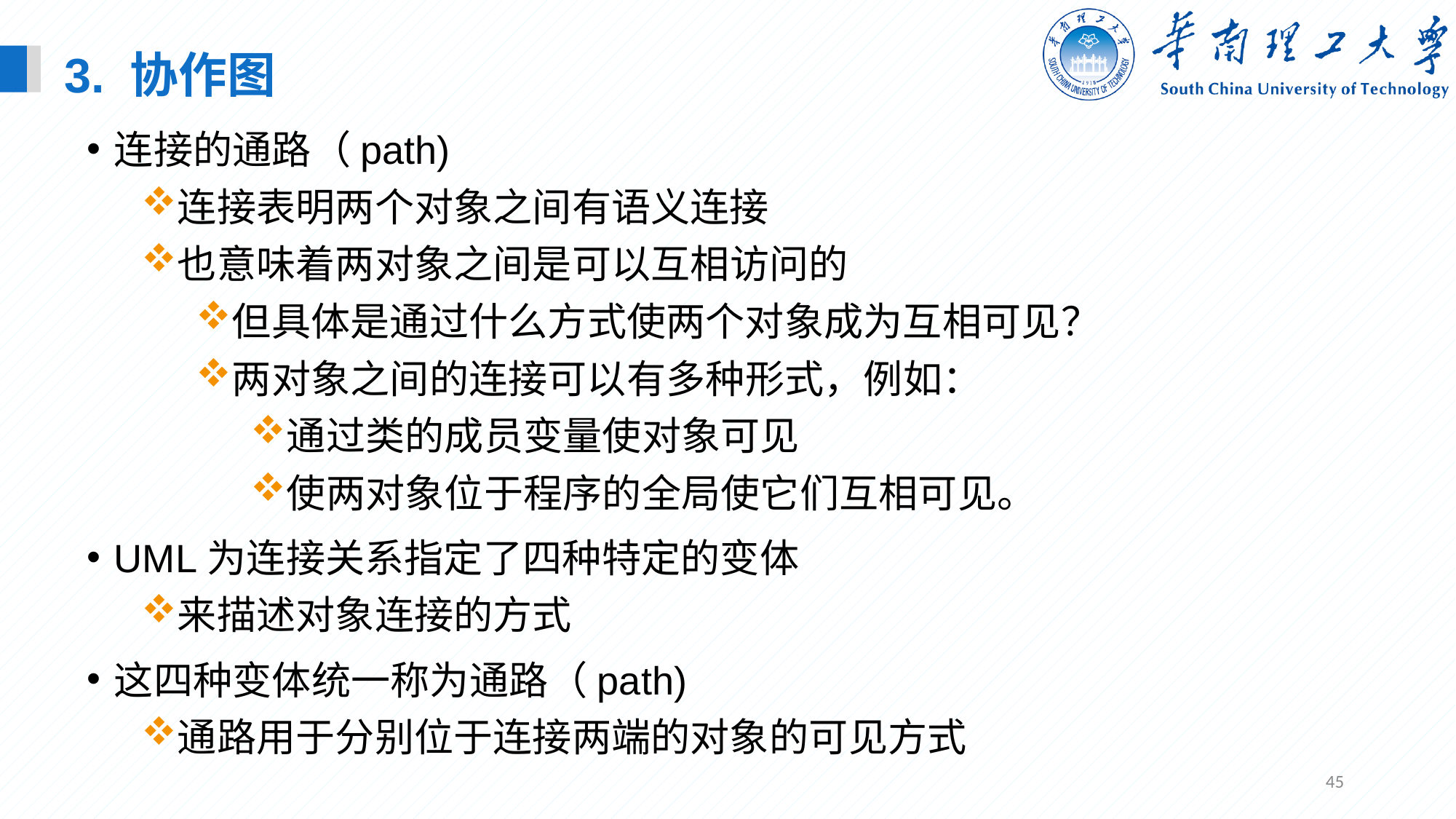

3. 协作图
连接的通路（path)
连接表明两个对象之间有语义连接
也意味着两对象之间是可以互相访问的
但具体是通过什么方式使两个对象成为互相可见？
两对象之间的连接可以有多种形式，例如：
通过类的成员变量使对象可见
使两对象位于程序的全局使它们互相可见。
UML为连接关系指定了四种特定的变体
来描述对象连接的方式
这四种变体统一称为通路（path)
通路用于分别位于连接两端的对象的可见方式
45